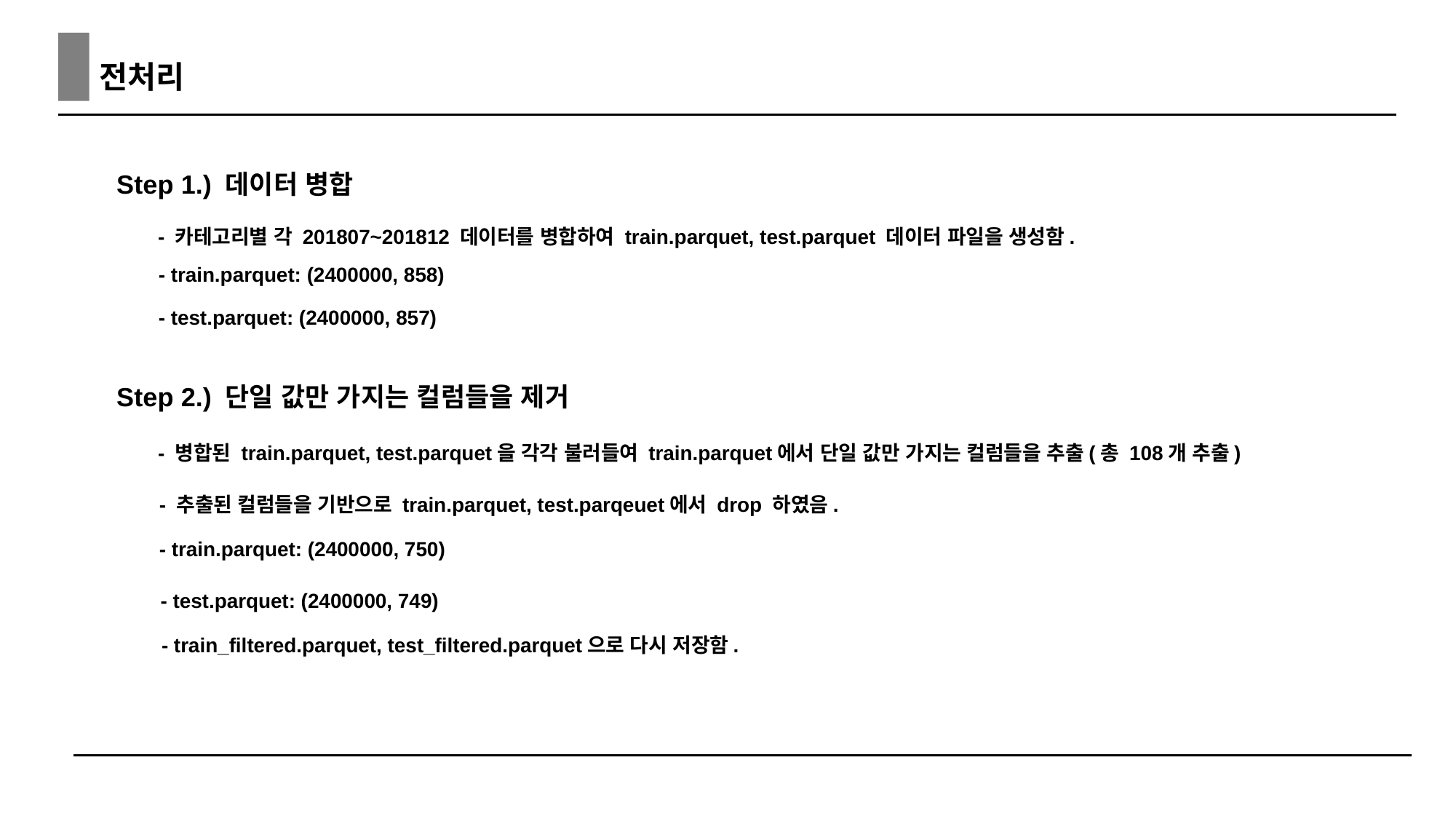

전처리
Step 1.) 데이터 병합
- 카테고리별 각 201807~201812 데이터를 병합하여 train.parquet, test.parquet 데이터 파일을 생성함.
- train.parquet: (2400000, 858)
- test.parquet: (2400000, 857)
Step 2.) 단일 값만 가지는 컬럼들을 제거
- 병합된 train.parquet, test.parquet을 각각 불러들여 train.parquet에서 단일 값만 가지는 컬럼들을 추출(총 108개 추출)
- 추출된 컬럼들을 기반으로 train.parquet, test.parqeuet에서 drop 하였음.
- train.parquet: (2400000, 750)
- test.parquet: (2400000, 749)
- train_filtered.parquet, test_filtered.parquet으로 다시 저장함.